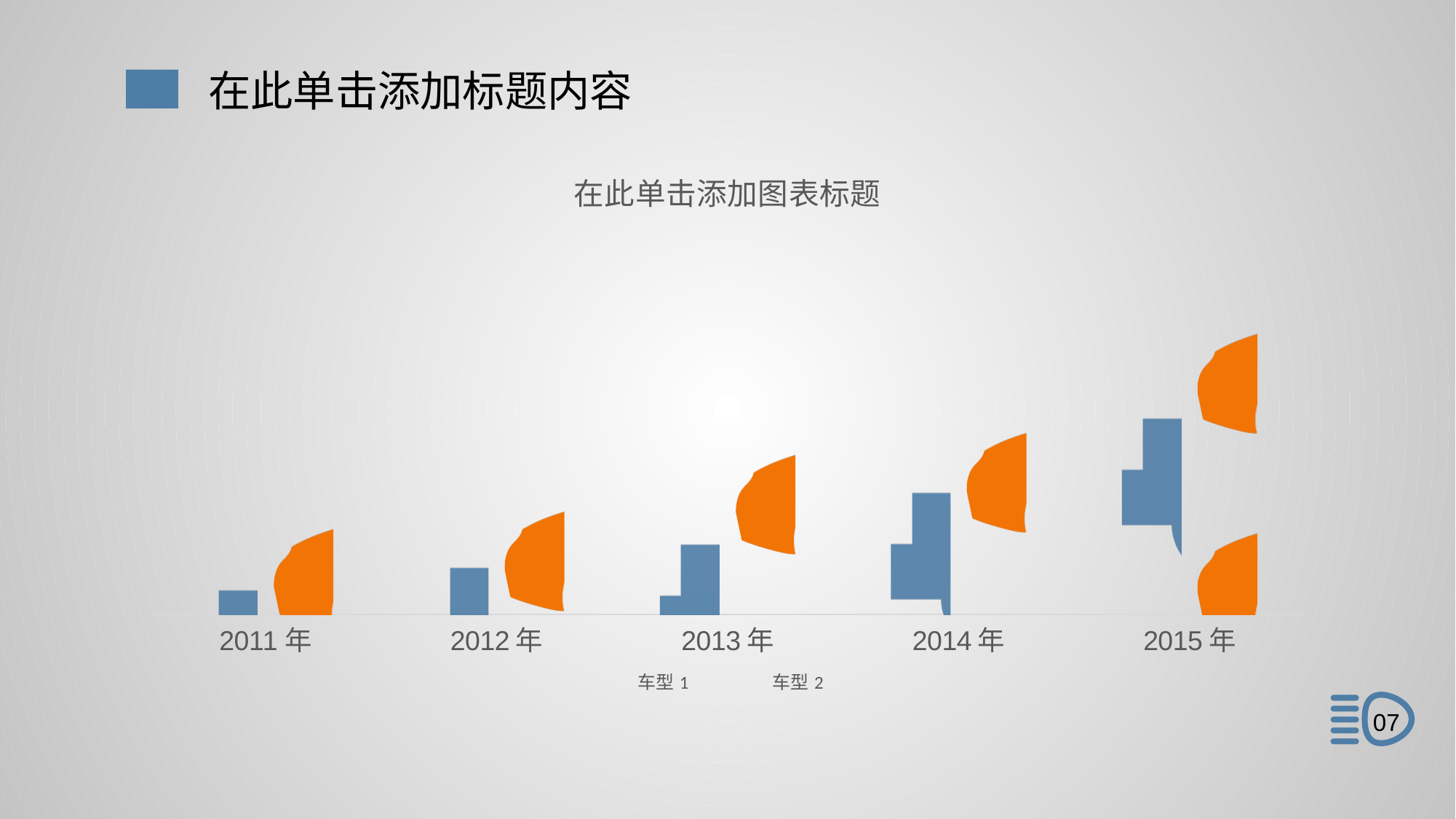

在此单击添加标题内容

### Chart: 在此单击添加图表标题

| Category | 车型1 | 车型2 |
|---|---|---|
| 2011年 | 2.1 | 2.7 |
| 2012年 | 2.5 | 3.0 |
| 2013年 | 2.9 | 4.0 |
| 2014年 | 3.8 | 4.38 |
| 2015年 | 5.1 | 6.1 |

07